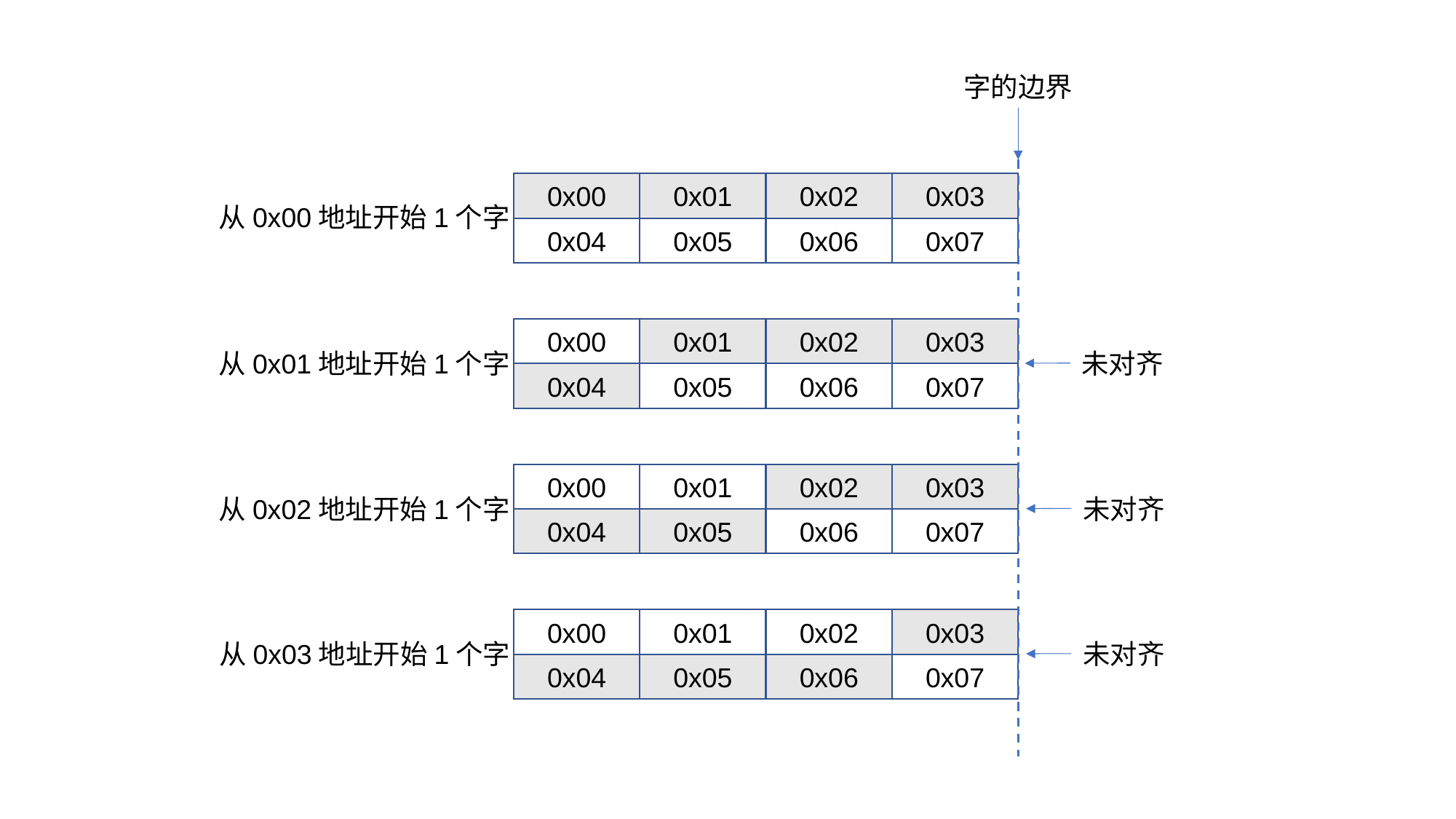

字的边界
0x01
0x02
0x03
0x00
从0x00地址开始1个字
0x06
0x07
0x04
0x05
0x01
0x02
0x03
0x00
从0x01地址开始1个字
未对齐
0x06
0x07
0x04
0x05
0x01
0x02
0x03
0x00
从0x02地址开始1个字
未对齐
0x06
0x07
0x04
0x05
0x01
0x02
0x03
0x00
未对齐
从0x03地址开始1个字
0x06
0x07
0x04
0x05